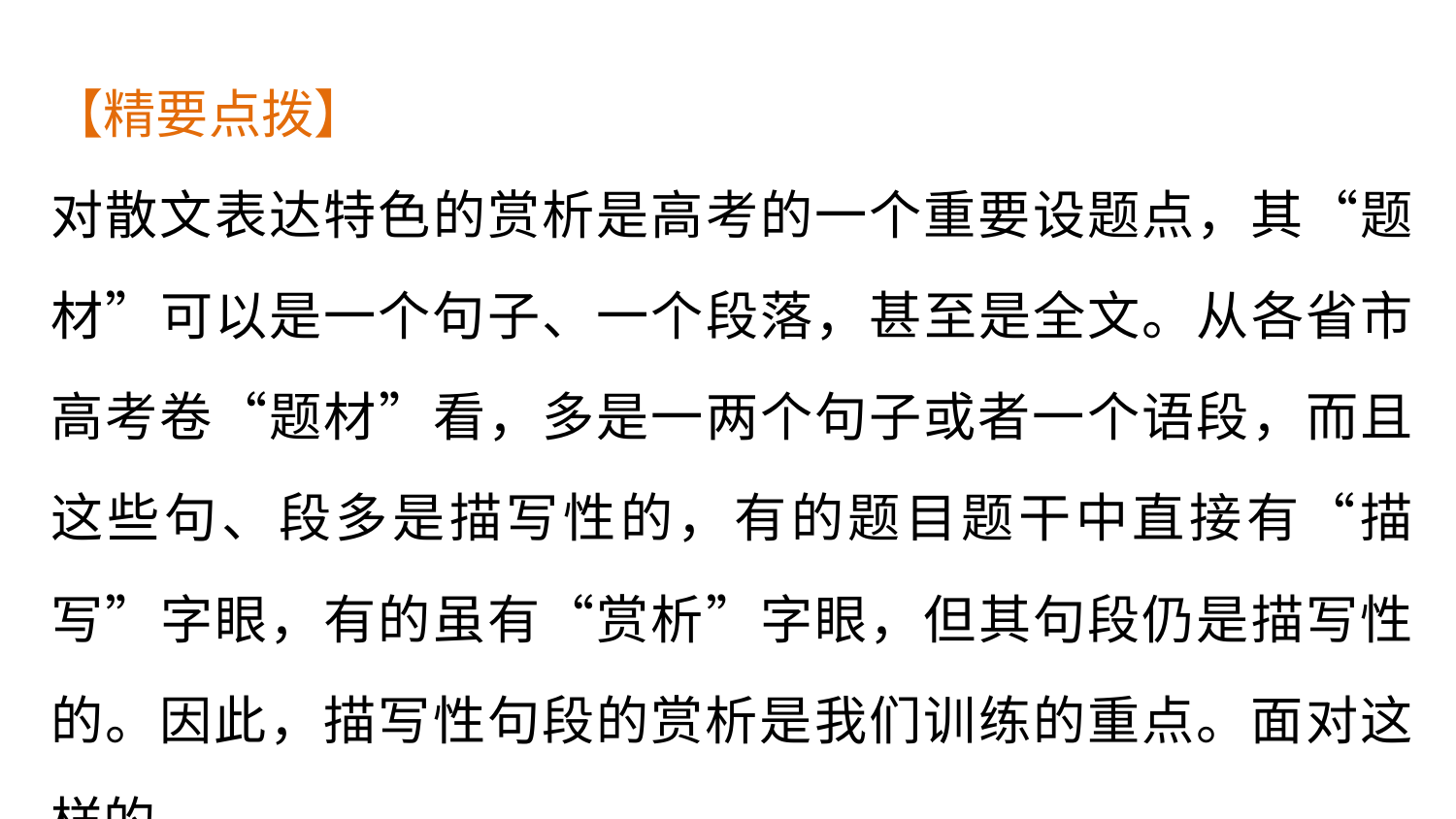

【精要点拨】
对散文表达特色的赏析是高考的一个重要设题点，其“题材”可以是一个句子、一个段落，甚至是全文。从各省市高考卷“题材”看，多是一两个句子或者一个语段，而且这些句、段多是描写性的，有的题目题干中直接有“描写”字眼，有的虽有“赏析”字眼，但其句段仍是描写性的。因此，描写性句段的赏析是我们训练的重点。面对这样的